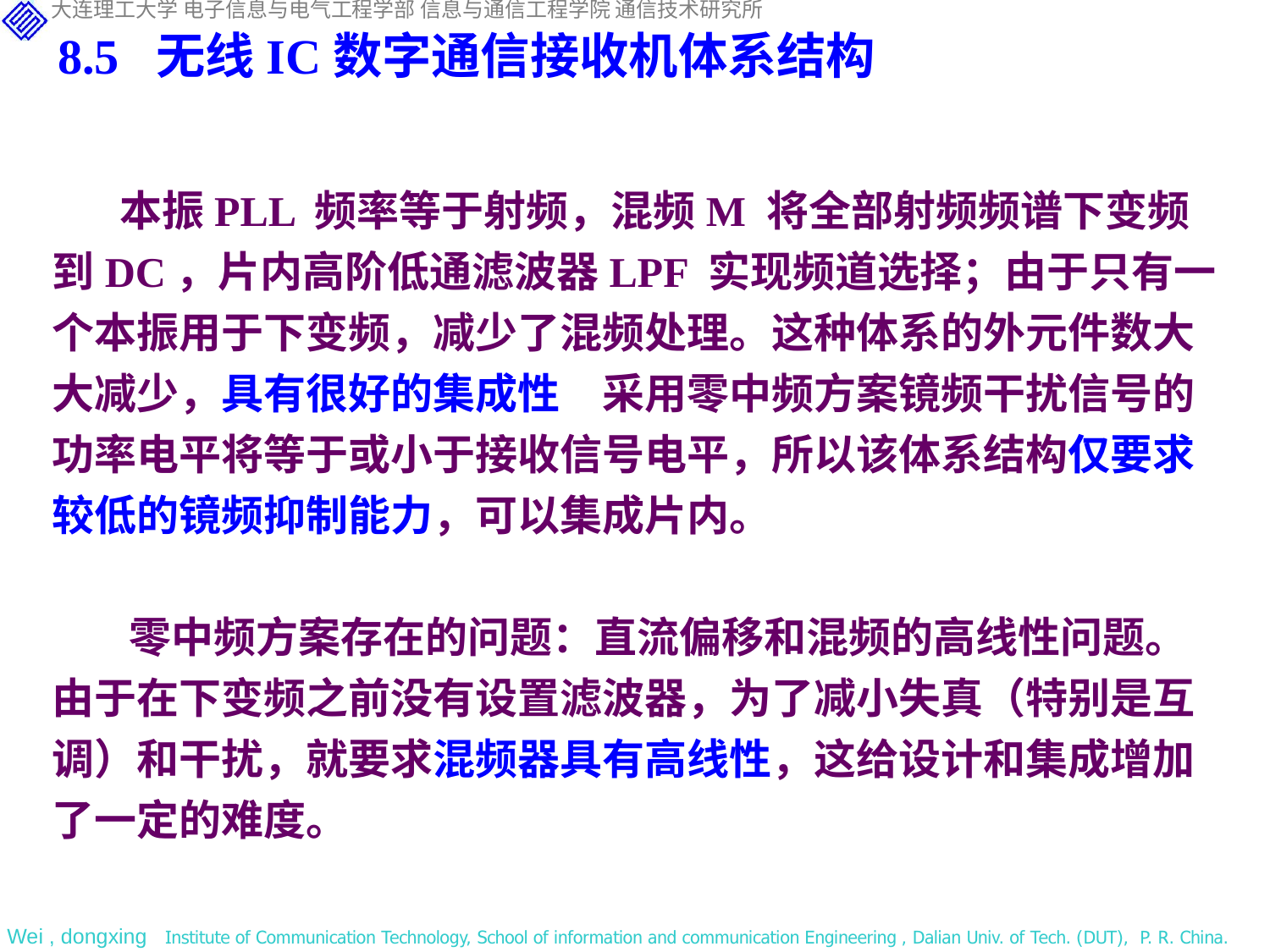

8.5  无线IC数字通信接收机体系结构

      本振PLL 频率等于射频，混频M 将全部射频频谱下变频到DC，片内高阶低通滤波器LPF 实现频道选择；由于只有一个本振用于下变频，减少了混频处理。这种体系的外元件数大大减少，具有很好的集成性。采用零中频方案镜频干扰信号的功率电平将等于或小于接收信号电平，所以该体系结构仅要求较低的镜频抑制能力，可以集成片内。

       零中频方案存在的问题：直流偏移和混频的高线性问题。由于在下变频之前没有设置滤波器，为了减小失真（特别是互调）和干扰，就要求混频器具有高线性，这给设计和集成增加了一定的难度。